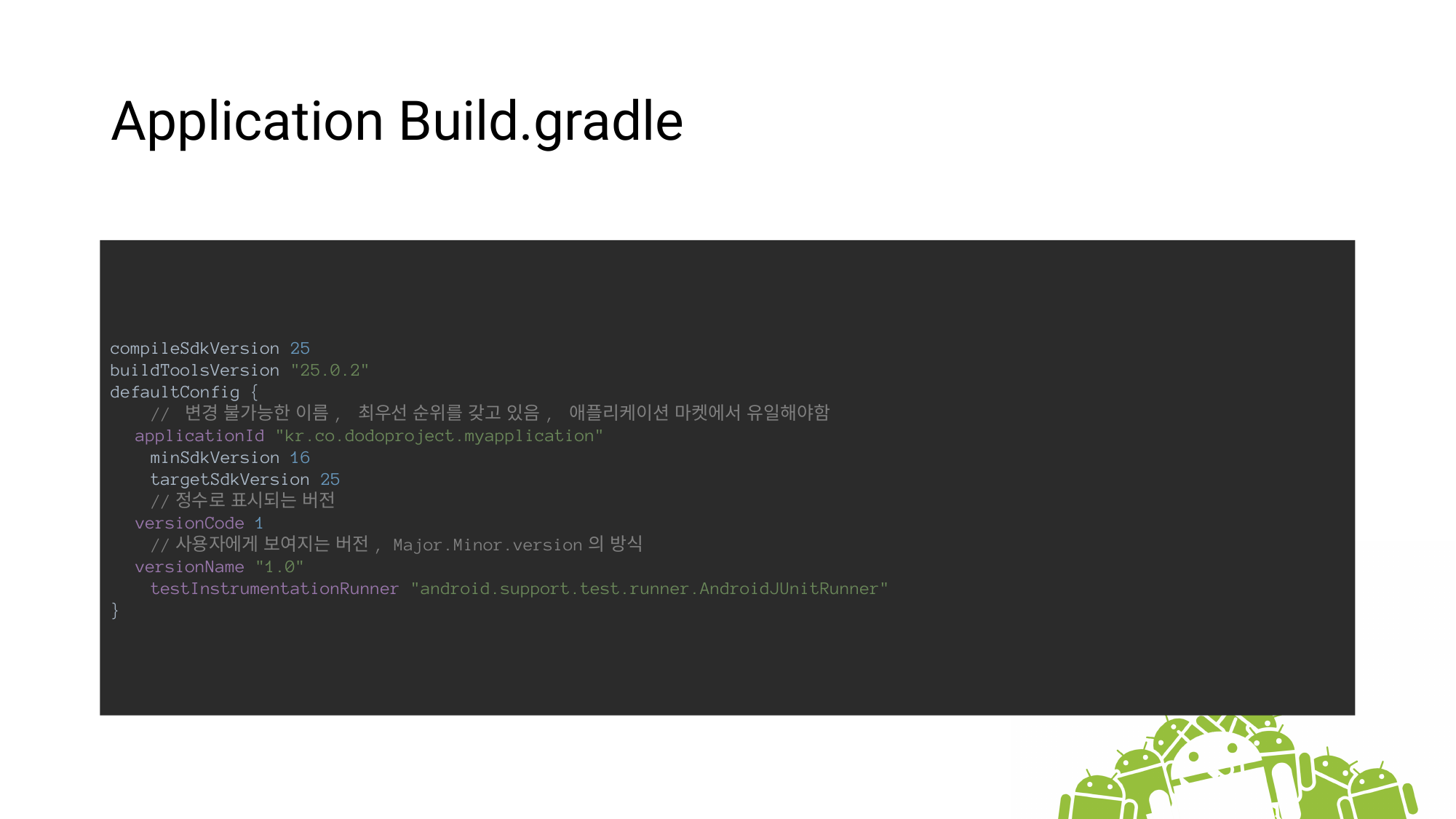

# Application Build.gradle
compileSdkVersion 25
buildToolsVersion "25.0.2"
defaultConfig {
    // 변경 불가능한 이름, 최우선 순위를 갖고 있음, 애플리케이션 마켓에서 유일해야함
    applicationId "kr.co.dodoproject.myapplication"
    minSdkVersion 16
    targetSdkVersion 25
    //정수로 표시되는 버전
    versionCode 1
    //사용자에게 보여지는 버전, Major.Minor.version의 방식
    versionName "1.0"
    testInstrumentationRunner "android.support.test.runner.AndroidJUnitRunner"
}